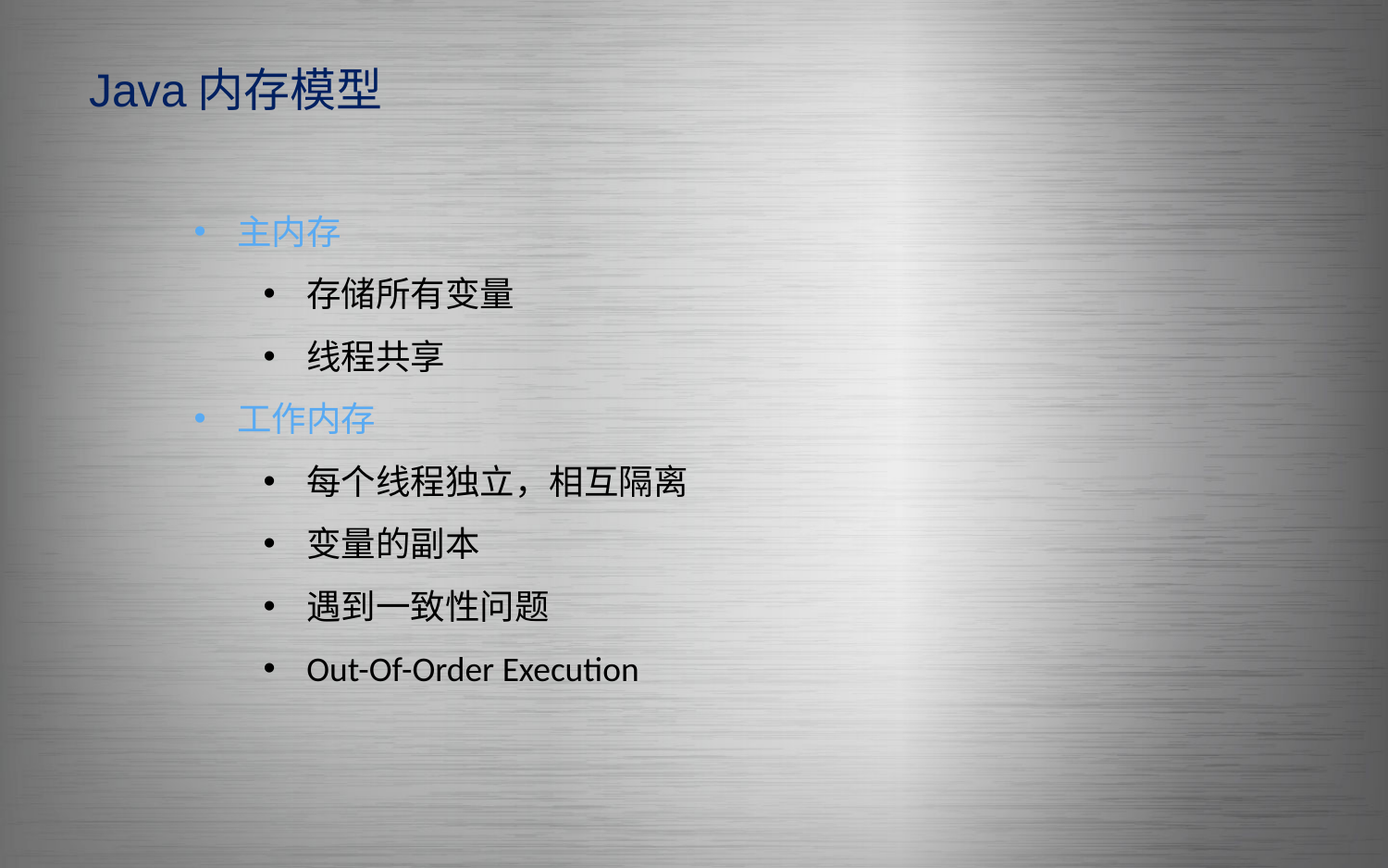

Java内存模型
主内存
存储所有变量
线程共享
工作内存
每个线程独立，相互隔离
变量的副本
遇到一致性问题
Out-Of-Order Execution